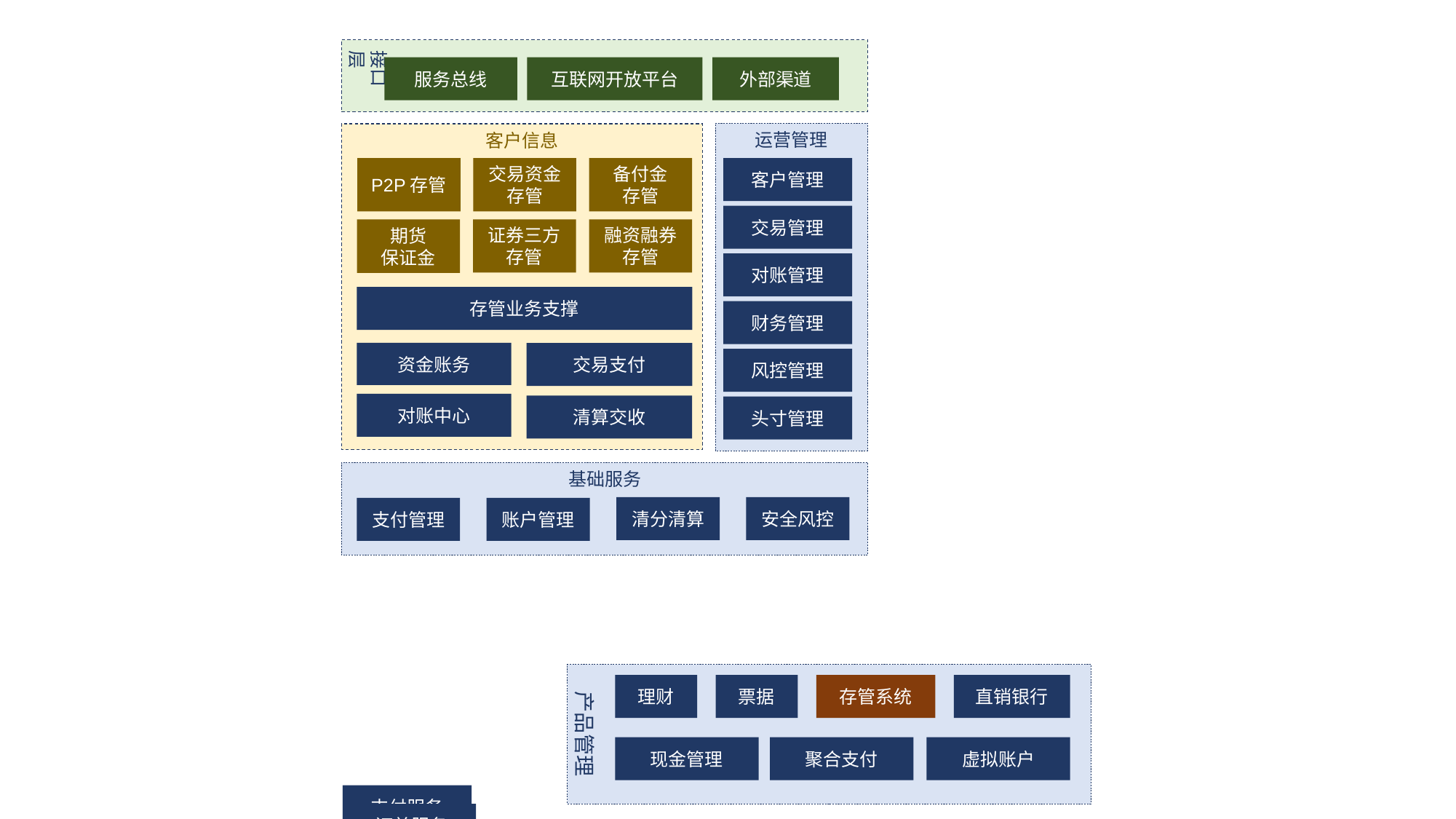

接口层
服务总线
互联网开放平台
外部渠道
运营管理
客户信息
P2P存管
交易资金
存管
备付金
存管
客户管理
交易管理
期货
保证金
证券三方
存管
融资融券
存管
对账管理
存管业务支撑
财务管理
资金账务
交易支付
风控管理
对账中心
清算交收
头寸管理
基础服务
清分清算
安全风控
支付管理
账户管理
产品管理
理财
票据
存管系统
直销银行
现金管理
聚合支付
虚拟账户
支付服务
订单服务
资金渠道